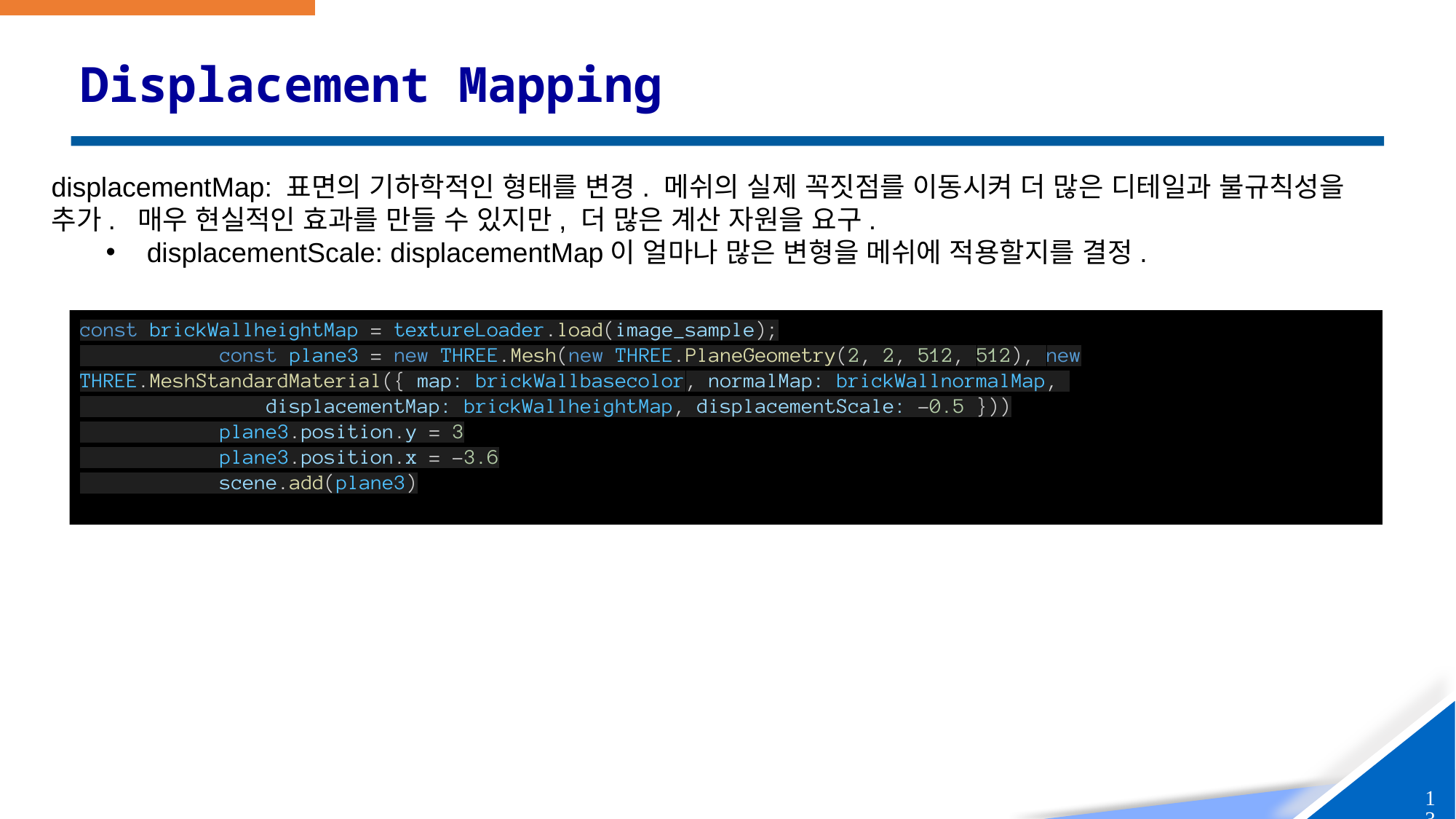

# Displacement Mapping
displacementMap: 표면의 기하학적인 형태를 변경. 메쉬의 실제 꼭짓점를 이동시켜 더 많은 디테일과 불규칙성을 추가.  매우 현실적인 효과를 만들 수 있지만, 더 많은 계산 자원을 요구.
displacementScale: displacementMap이 얼마나 많은 변형을 메쉬에 적용할지를 결정.
const brickWallheightMap = textureLoader.load(image_sample);
            const plane3 = new THREE.Mesh(new THREE.PlaneGeometry(2, 2, 512, 512), new THREE.MeshStandardMaterial({ map: brickWallbasecolor, normalMap: brickWallnormalMap,
                displacementMap: brickWallheightMap, displacementScale: -0.5 }))
            plane3.position.y = 3
            plane3.position.x = -3.6
            scene.add(plane3)

13